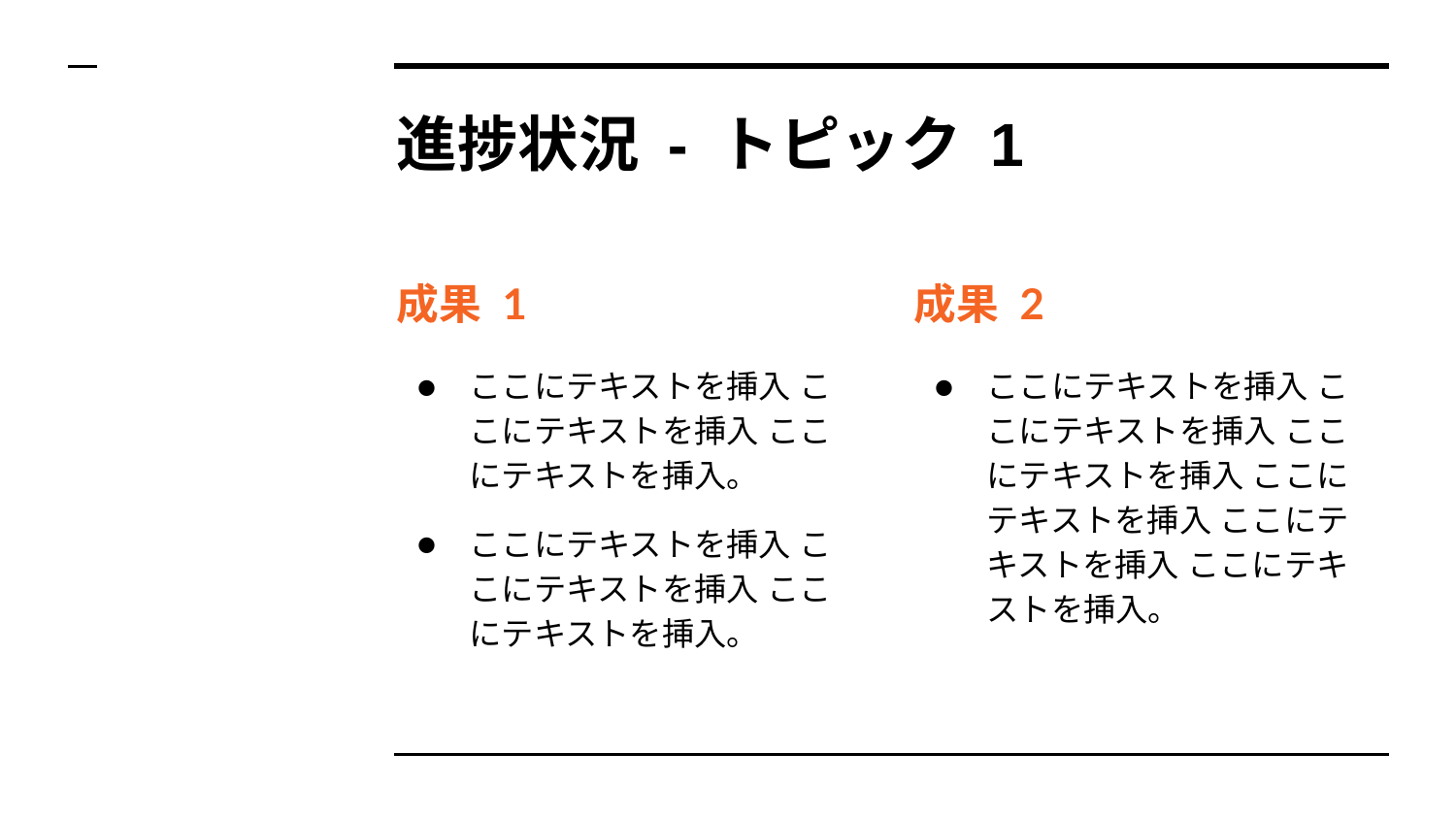

# 進捗状況 - トピック 1
成果 1
ここにテキストを挿入 ここにテキストを挿入 ここにテキストを挿入。
ここにテキストを挿入 ここにテキストを挿入 ここにテキストを挿入。
成果 2
ここにテキストを挿入 ここにテキストを挿入 ここにテキストを挿入 ここにテキストを挿入 ここにテキストを挿入 ここにテキストを挿入。